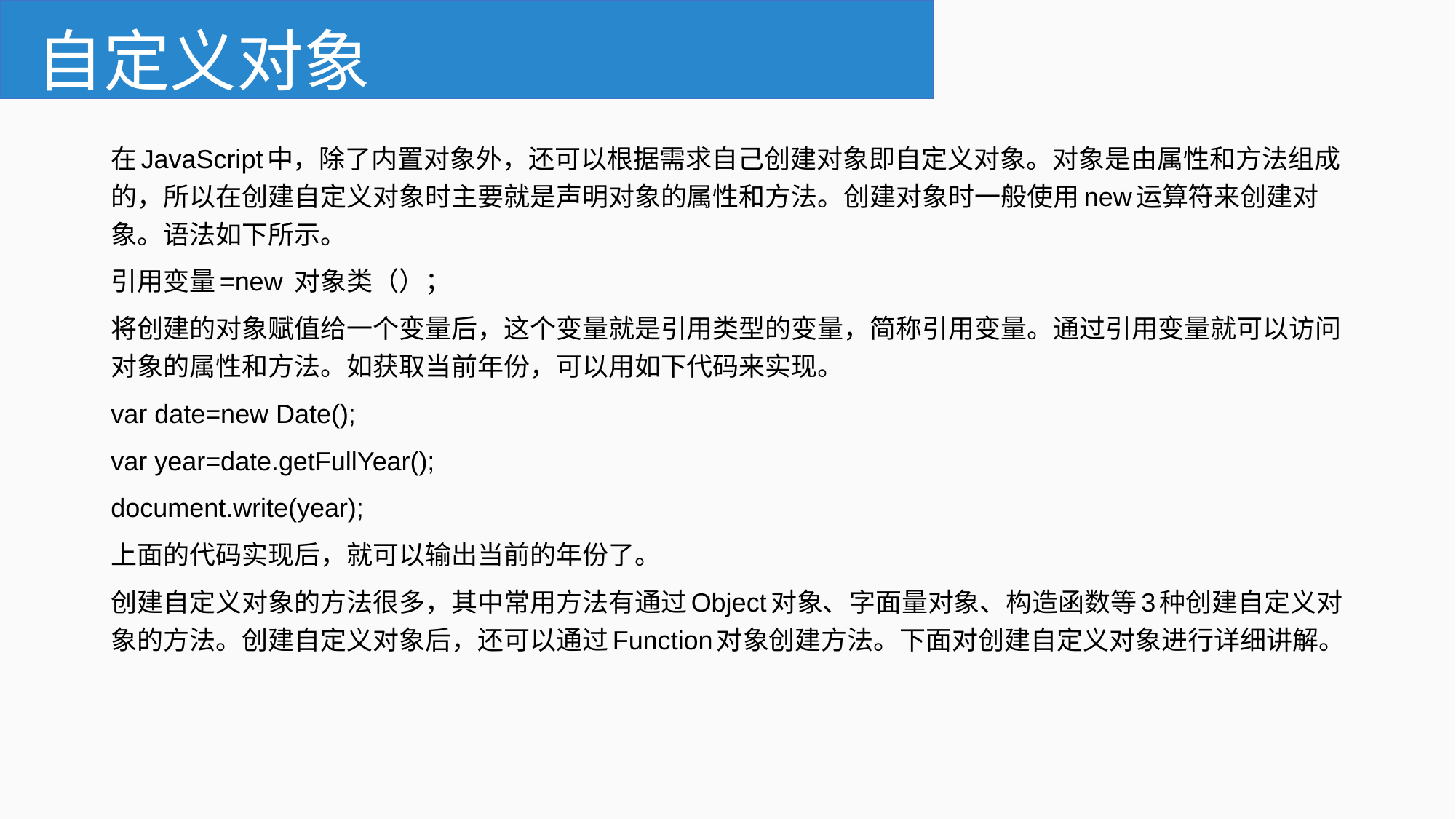

# 自定义对象
在JavaScript中，除了内置对象外，还可以根据需求自己创建对象即自定义对象。对象是由属性和方法组成的，所以在创建自定义对象时主要就是声明对象的属性和方法。创建对象时一般使用new运算符来创建对象。语法如下所示。
引用变量=new 对象类（）；
将创建的对象赋值给一个变量后，这个变量就是引用类型的变量，简称引用变量。通过引用变量就可以访问对象的属性和方法。如获取当前年份，可以用如下代码来实现。
var date=new Date();
var year=date.getFullYear();
document.write(year);
上面的代码实现后，就可以输出当前的年份了。
创建自定义对象的方法很多，其中常用方法有通过Object对象、字面量对象、构造函数等3种创建自定义对象的方法。创建自定义对象后，还可以通过Function对象创建方法。下面对创建自定义对象进行详细讲解。